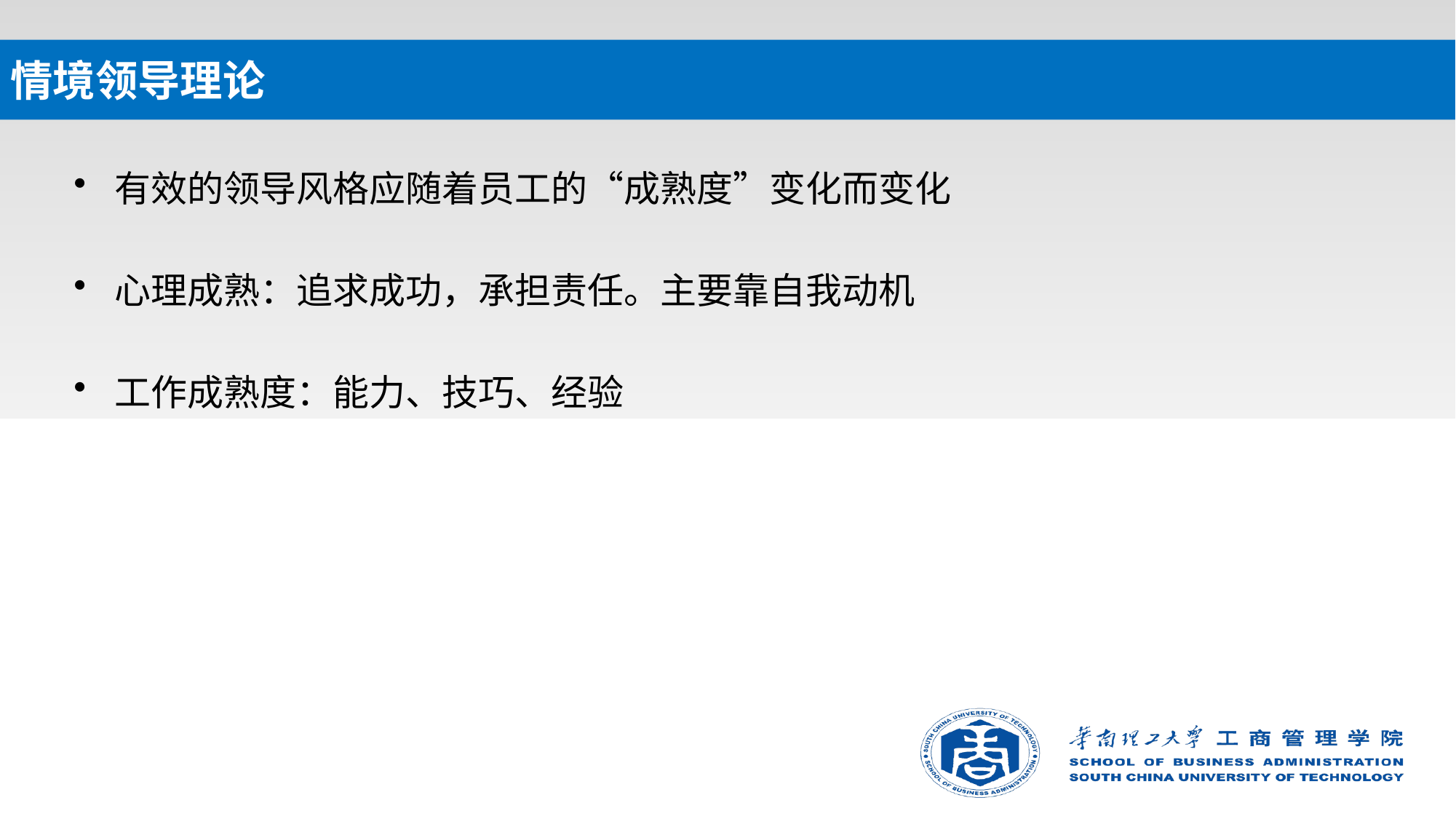

# 情境领导理论
有效的领导风格应随着员工的“成熟度”变化而变化

心理成熟：追求成功，承担责任。主要靠自我动机

工作成熟度：能力、技巧、经验